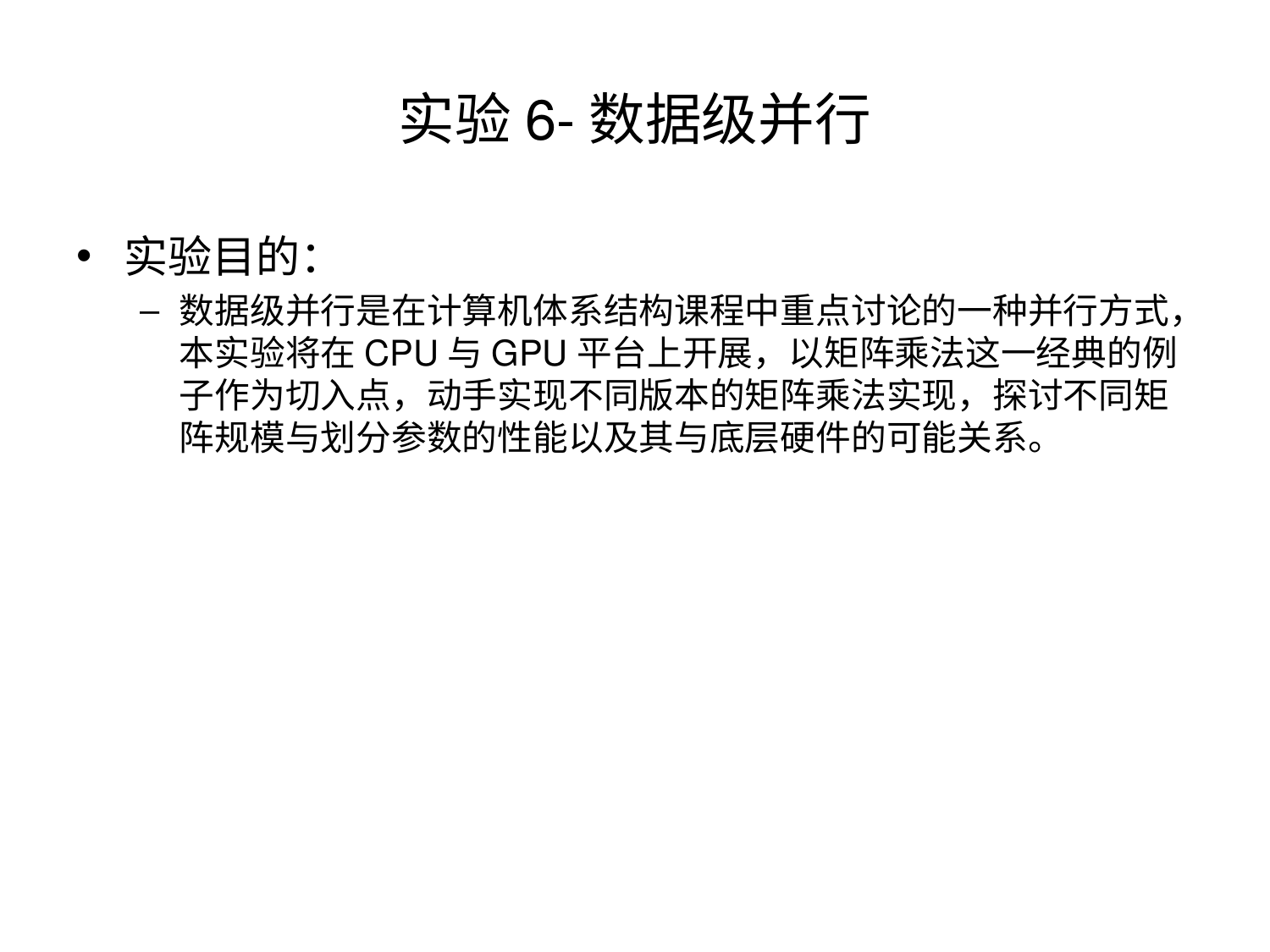

# 实验6-数据级并行
实验目的：
数据级并行是在计算机体系结构课程中重点讨论的一种并行方式，本实验将在CPU与GPU平台上开展，以矩阵乘法这一经典的例子作为切入点，动手实现不同版本的矩阵乘法实现，探讨不同矩阵规模与划分参数的性能以及其与底层硬件的可能关系。